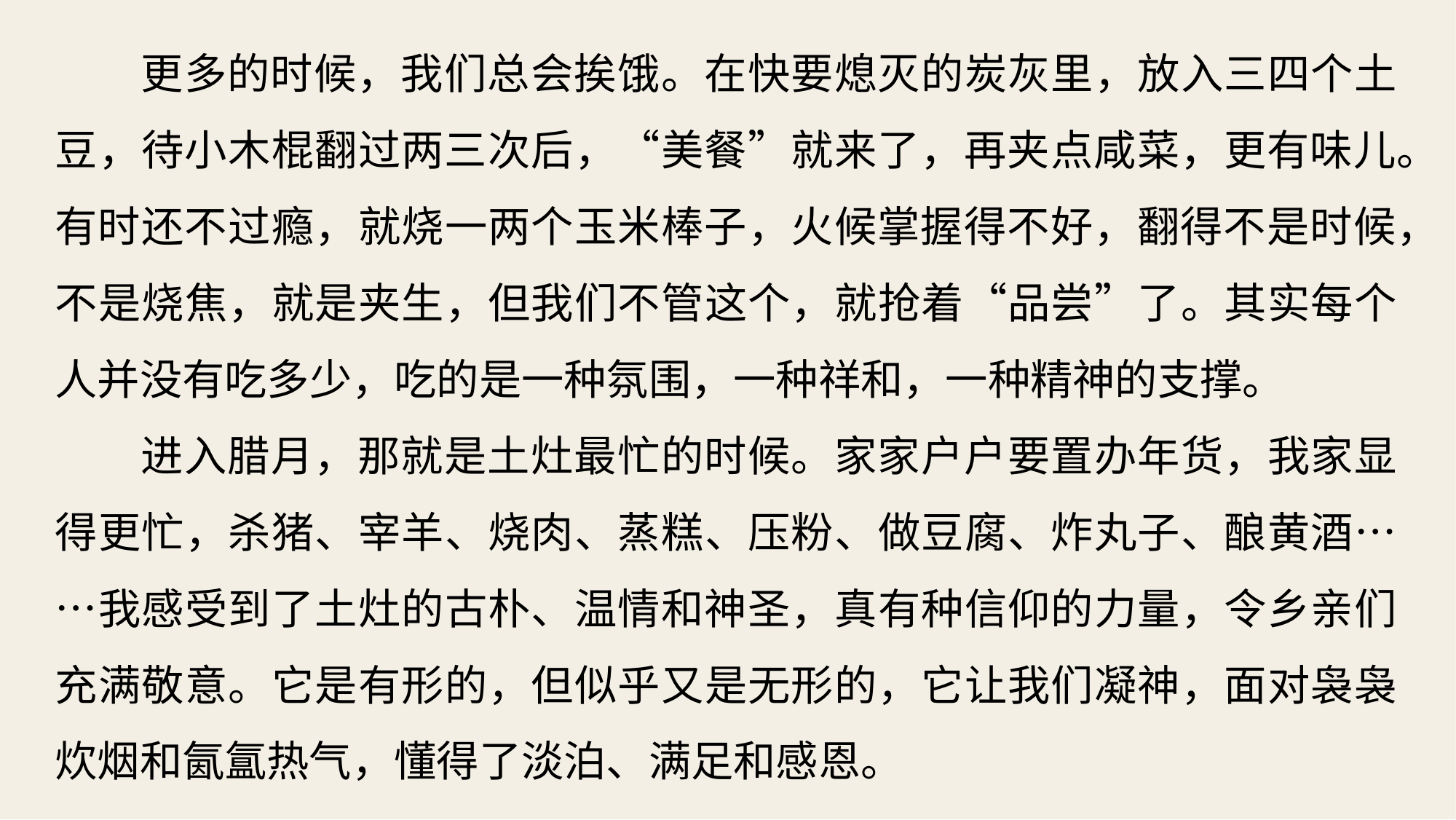

更多的时候，我们总会挨饿。在快要熄灭的炭灰里，放入三四个土豆，待小木棍翻过两三次后，“美餐”就来了，再夹点咸菜，更有味儿。有时还不过瘾，就烧一两个玉米棒子，火候掌握得不好，翻得不是时候，不是烧焦，就是夹生，但我们不管这个，就抢着“品尝”了。其实每个人并没有吃多少，吃的是一种氛围，一种祥和，一种精神的支撑。
进入腊月，那就是土灶最忙的时候。家家户户要置办年货，我家显得更忙，杀猪、宰羊、烧肉、蒸糕、压粉、做豆腐、炸丸子、酿黄酒……我感受到了土灶的古朴、温情和神圣，真有种信仰的力量，令乡亲们充满敬意。它是有形的，但似乎又是无形的，它让我们凝神，面对袅袅炊烟和氤氲热气，懂得了淡泊、满足和感恩。